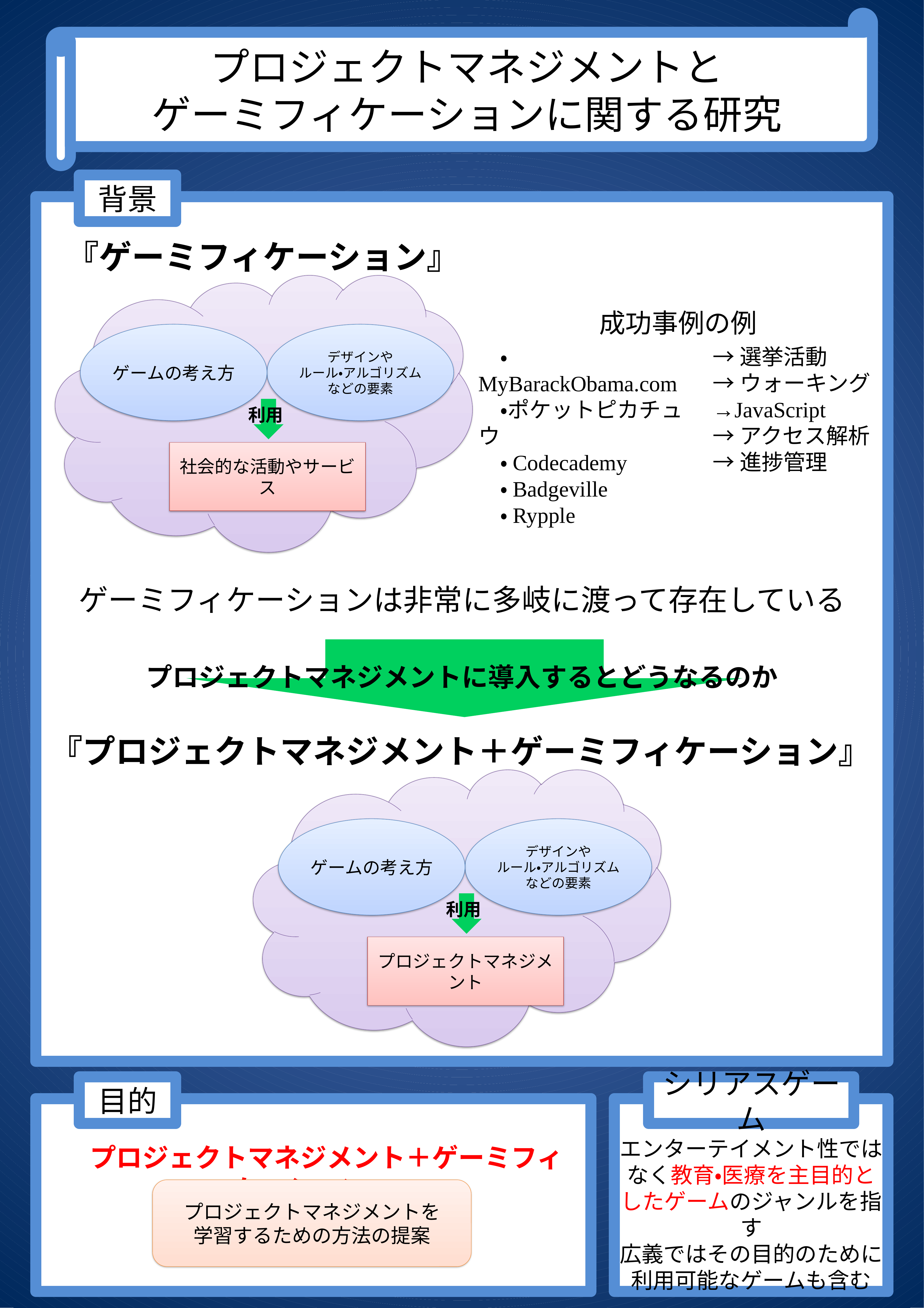

プロジェクトマネジメントと
ゲーミフィケーションに関する研究
背景

『ゲーミフィケーション』

成功事例の例
ゲームの考え方
デザインや
ルール・アルゴリズムなどの要素
→選挙活動
→ウォーキング
→JavaScript
→アクセス解析
→進捗管理
　・MyBarackObama.com
　・ポケットピカチュウ
　・Codecademy
　・Badgeville
　・Rypple

利用
社会的な活動やサービス
ゲーミフィケーションは非常に多岐に渡って存在している

プロジェクトマネジメントに導入するとどうなるのか
『プロジェクトマネジメント＋ゲーミフィケーション』

ゲームの考え方
デザインや
ルール・アルゴリズムなどの要素

利用
プロジェクトマネジメント
目的
シリアスゲーム

エンターテイメント性ではなく教育・医療を主目的としたゲームのジャンルを指す
広義ではその目的のために
利用可能なゲームも含む
『プロジェクトマネジメント＋ゲーミフィケーション』
プロジェクトマネジメントを
学習するための方法の提案